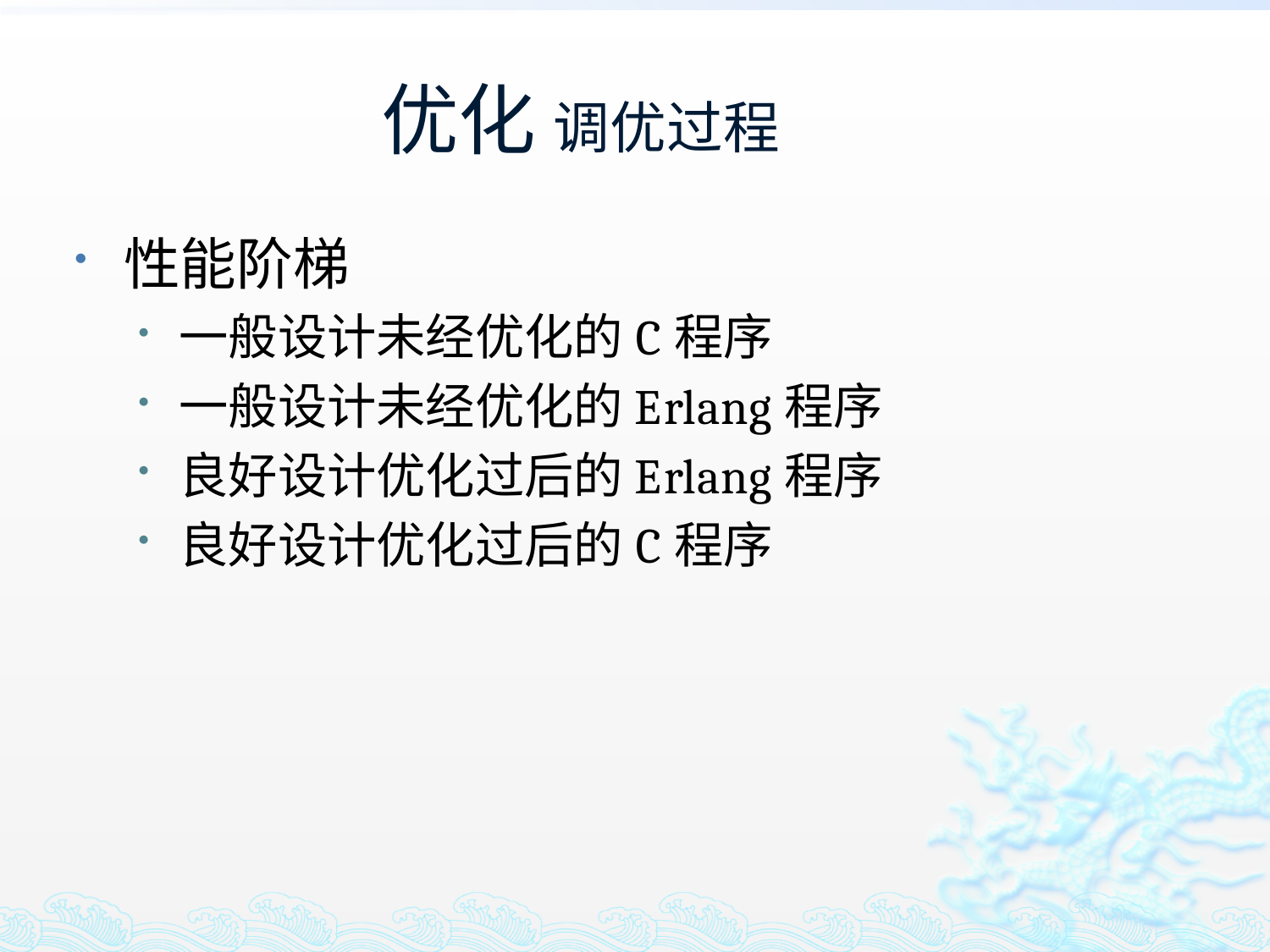

# 优化 调优过程
性能阶梯
一般设计未经优化的C程序
一般设计未经优化的Erlang程序
良好设计优化过后的Erlang程序
良好设计优化过后的C程序